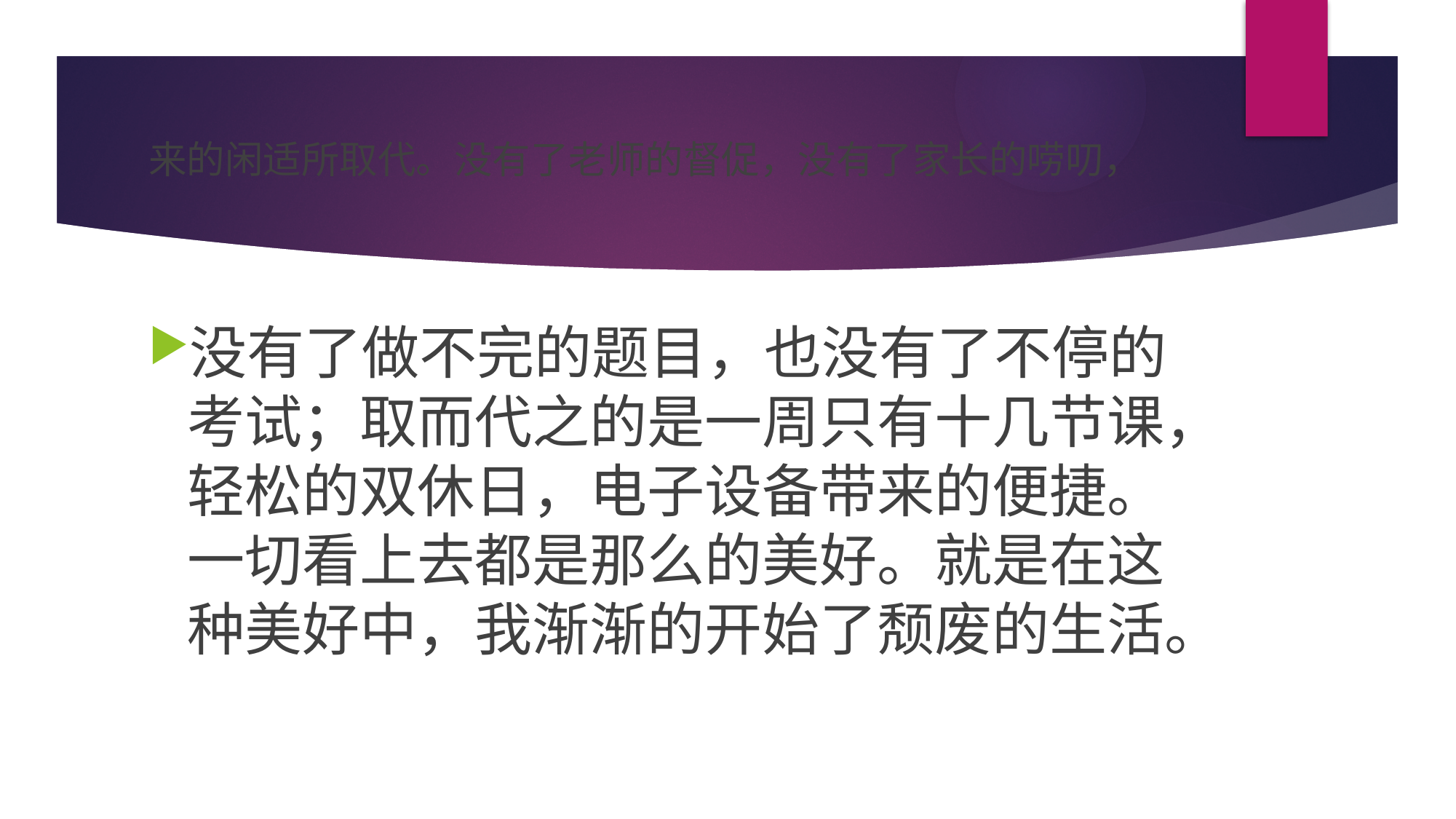

# 来的闲适所取代。没有了老师的督促，没有了家长的唠叨，
没有了做不完的题目，也没有了不停的考试；取而代之的是一周只有十几节课，轻松的双休日，电子设备带来的便捷。一切看上去都是那么的美好。就是在这种美好中，我渐渐的开始了颓废的生活。